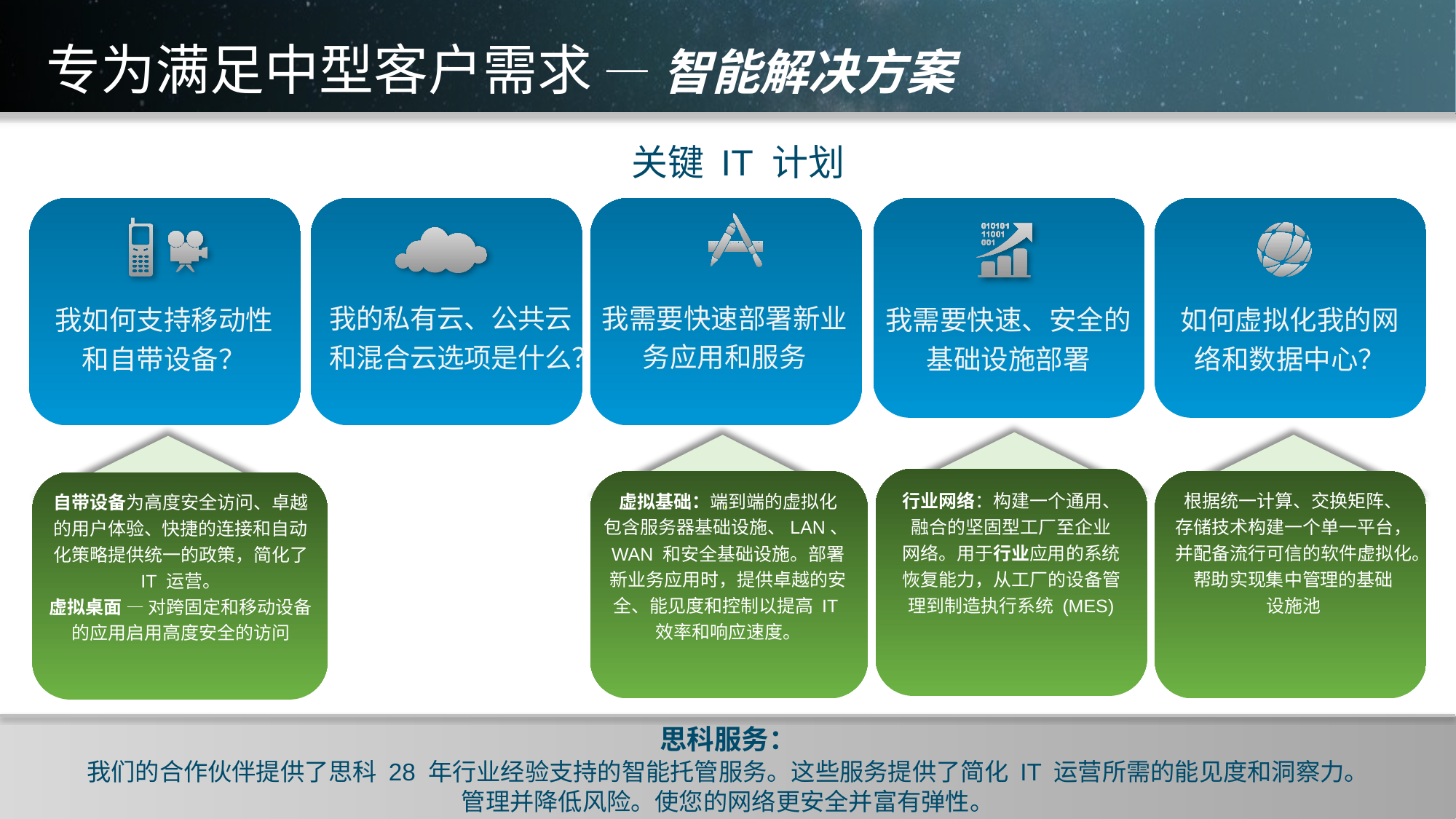

# 专为满足中型客户需求 — 智能解决方案
关键 IT 计划

我需要快速部署新业务应用和服务
我需要快速、安全的基础设施部署
如何虚拟化我的网络和数据中心？
我的私有云、公共云和混合云选项是什么？
我如何支持移动性
和自带设备？

.
.
行业网络：构建一个通用、融合的坚固型工厂至企业
网络。用于行业应用的系统恢复能力，从工厂的设备管理到制造执行系统 (MES)
根据统一计算、交换矩阵、
存储技术构建一个单一平台，并配备流行可信的软件虚拟化。帮助实现集中管理的基础
设施池

虚拟基础：端到端的虚拟化
包含服务器基础设施、LAN、WAN 和安全基础设施。部署
新业务应用时，提供卓越的安全、能见度和控制以提高 IT
效率和响应速度。
自带设备为高度安全访问、卓越的用户体验、快捷的连接和自动化策略提供统一的政策，简化了 IT 运营。
虚拟桌面 — 对跨固定和移动设备的应用启用高度安全的访问
思科服务：
我们的合作伙伴提供了思科 28 年行业经验支持的智能托管服务。这些服务提供了简化 IT 运营所需的能见度和洞察力。
管理并降低风险。使您的网络更安全并富有弹性。